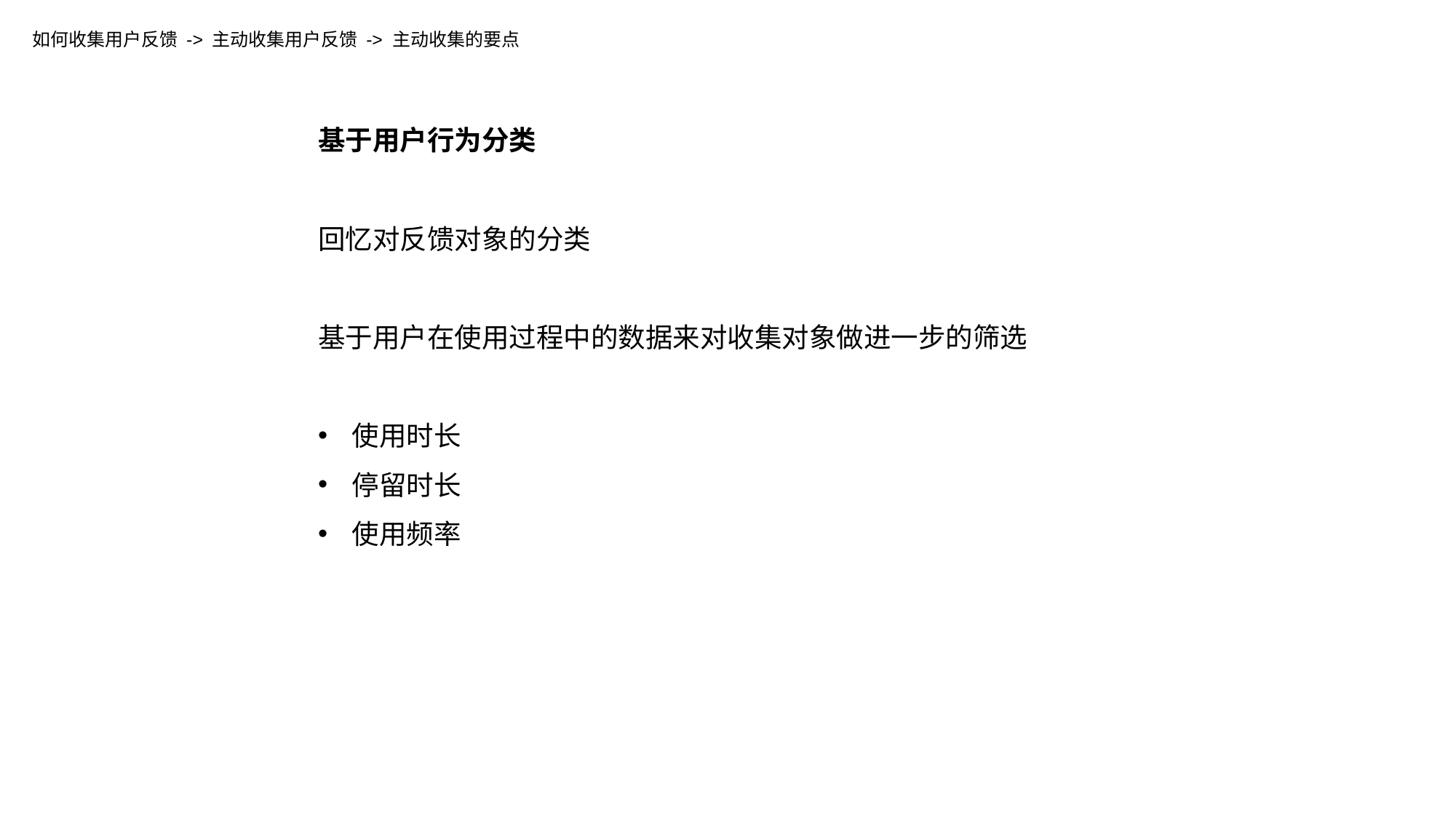

如何收集用户反馈 -> 主动收集用户反馈 -> 主动收集的要点
基于用户行为分类
回忆对反馈对象的分类

基于用户在使用过程中的数据来对收集对象做进一步的筛选

使用时长
停留时长
使用频率